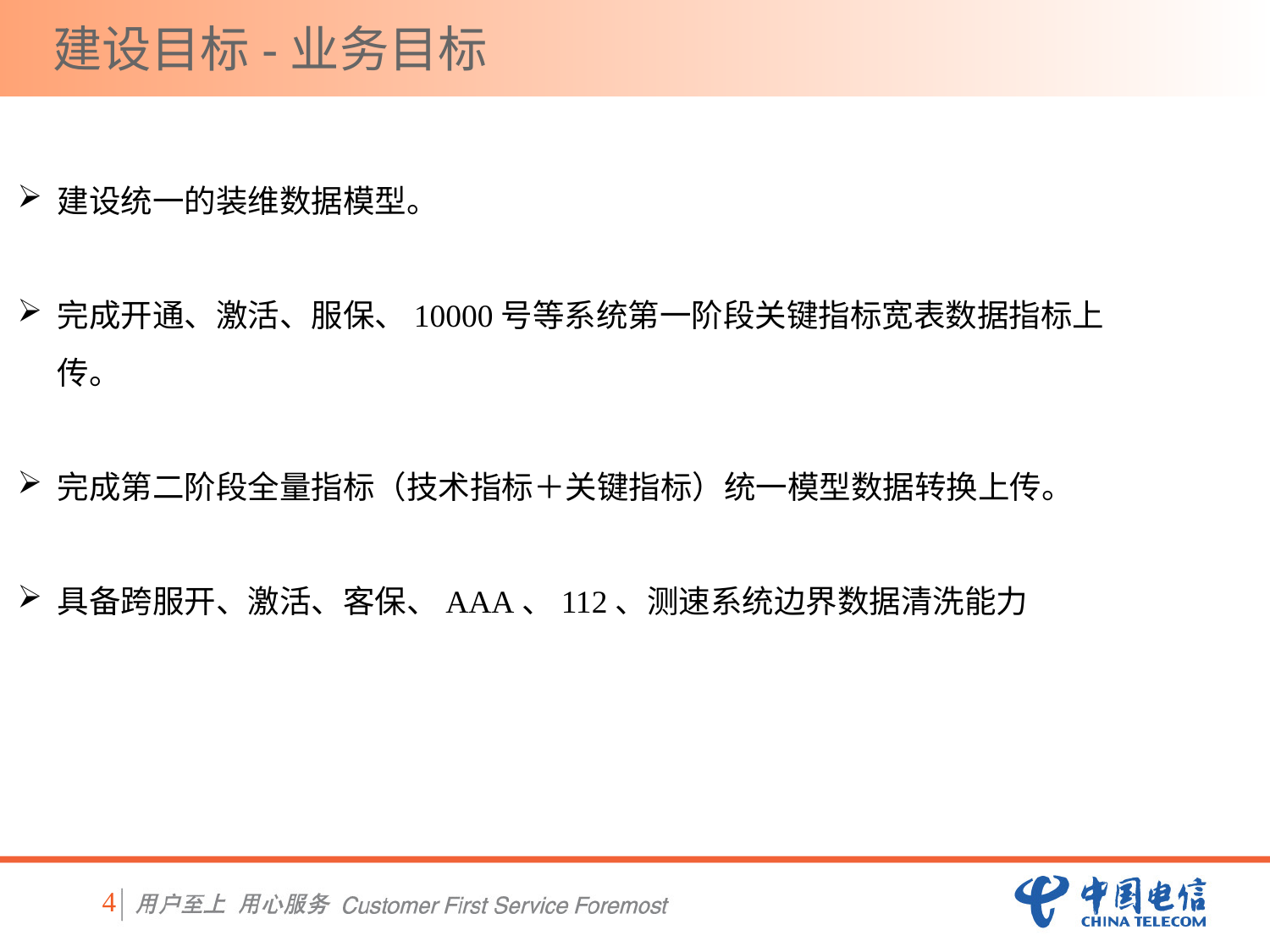

# 建设目标-业务目标
建设统一的装维数据模型。

完成开通、激活、服保、10000号等系统第一阶段关键指标宽表数据指标上传。

完成第二阶段全量指标（技术指标＋关键指标）统一模型数据转换上传。

具备跨服开、激活、客保、AAA、112、测速系统边界数据清洗能力

4